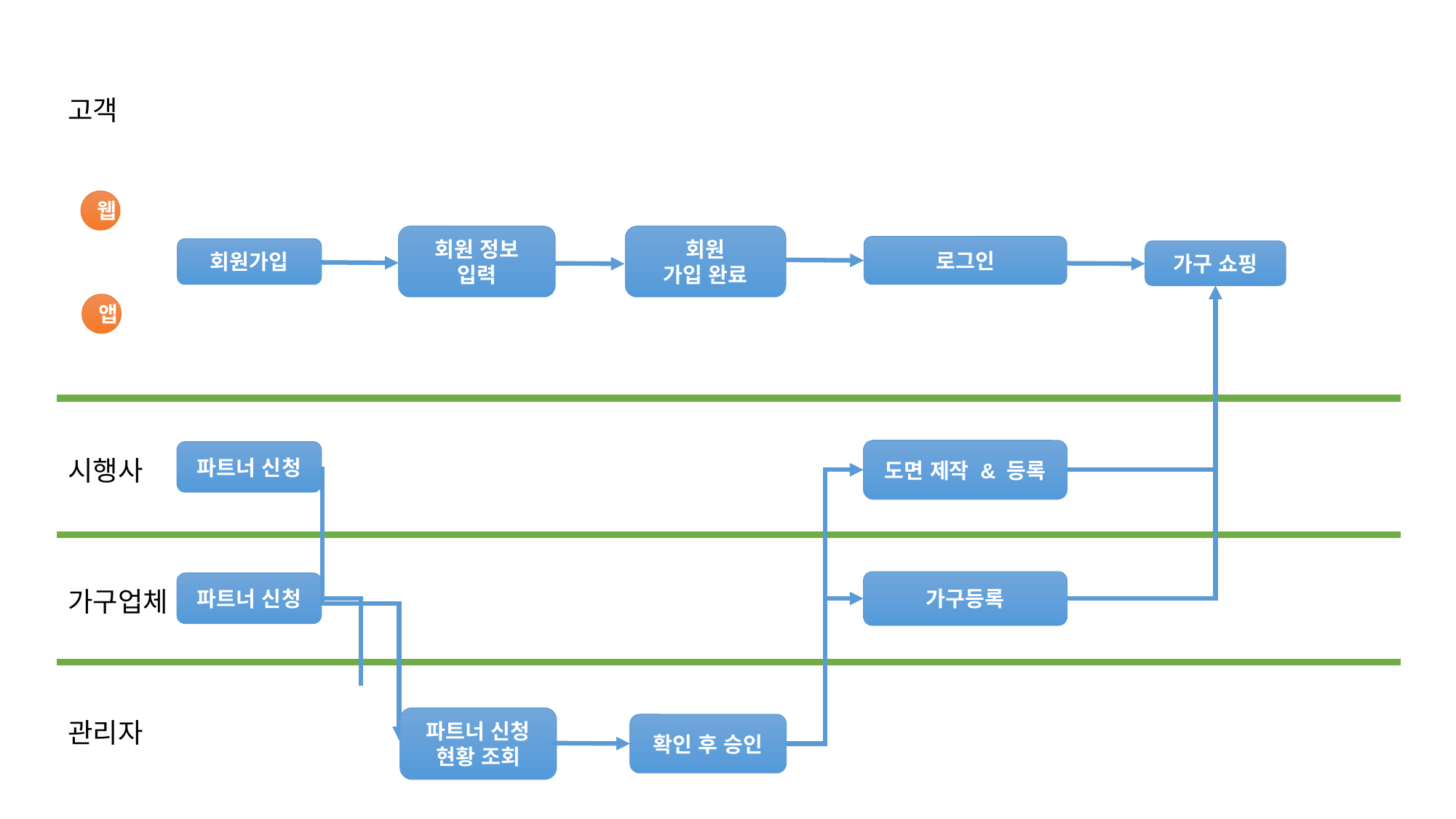

고객

시행사

가구업체

관리자
웹
회원 정보
입력
회원
가입 완료
로그인
회원가입
가구 쇼핑
앱
도면 제작 & 등록
파트너 신청
가구등록
파트너 신청
파트너 신청
현황 조회
확인 후 승인